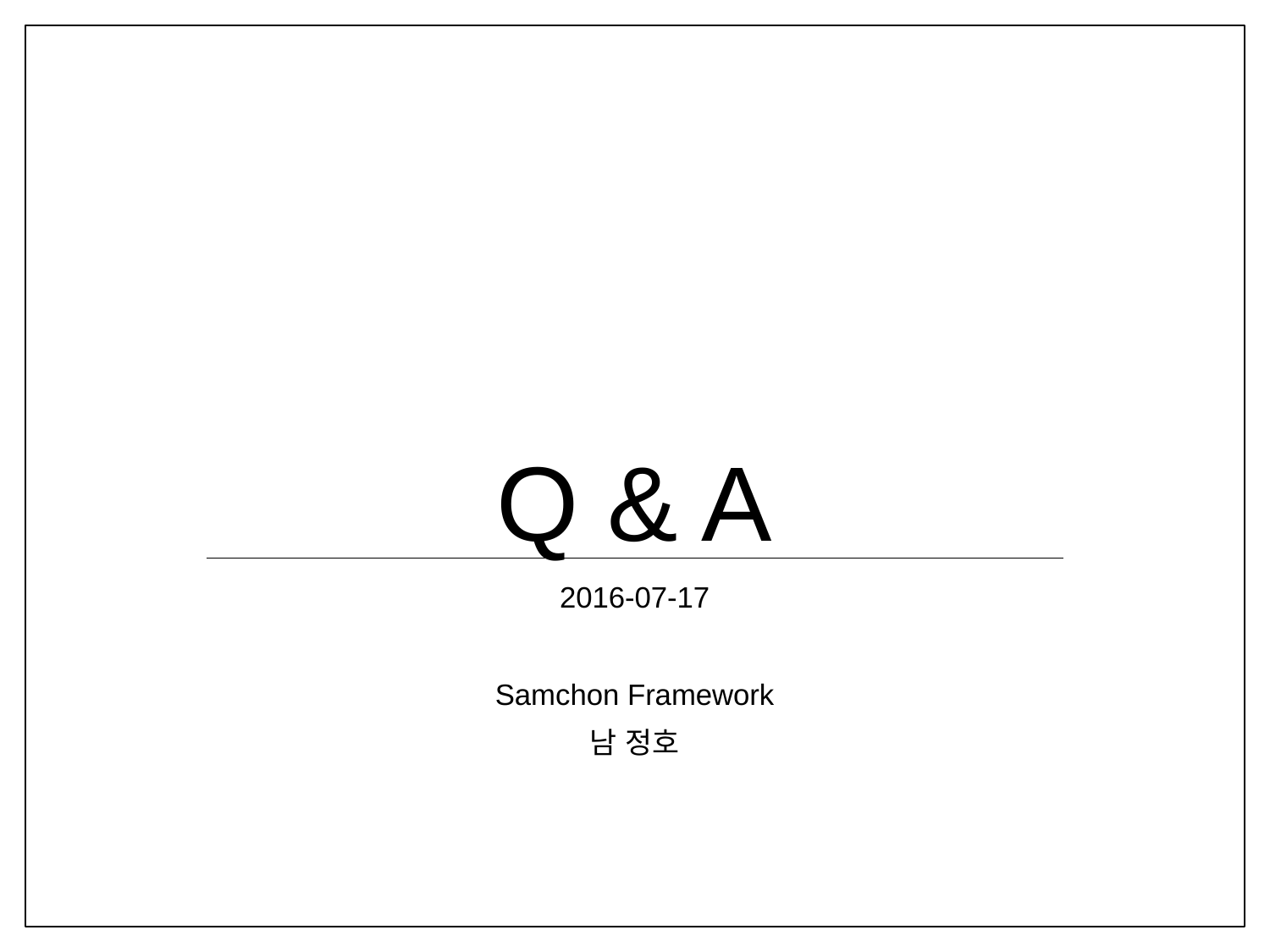

# Q & A
2016-07-17

Samchon Framework
남 정호